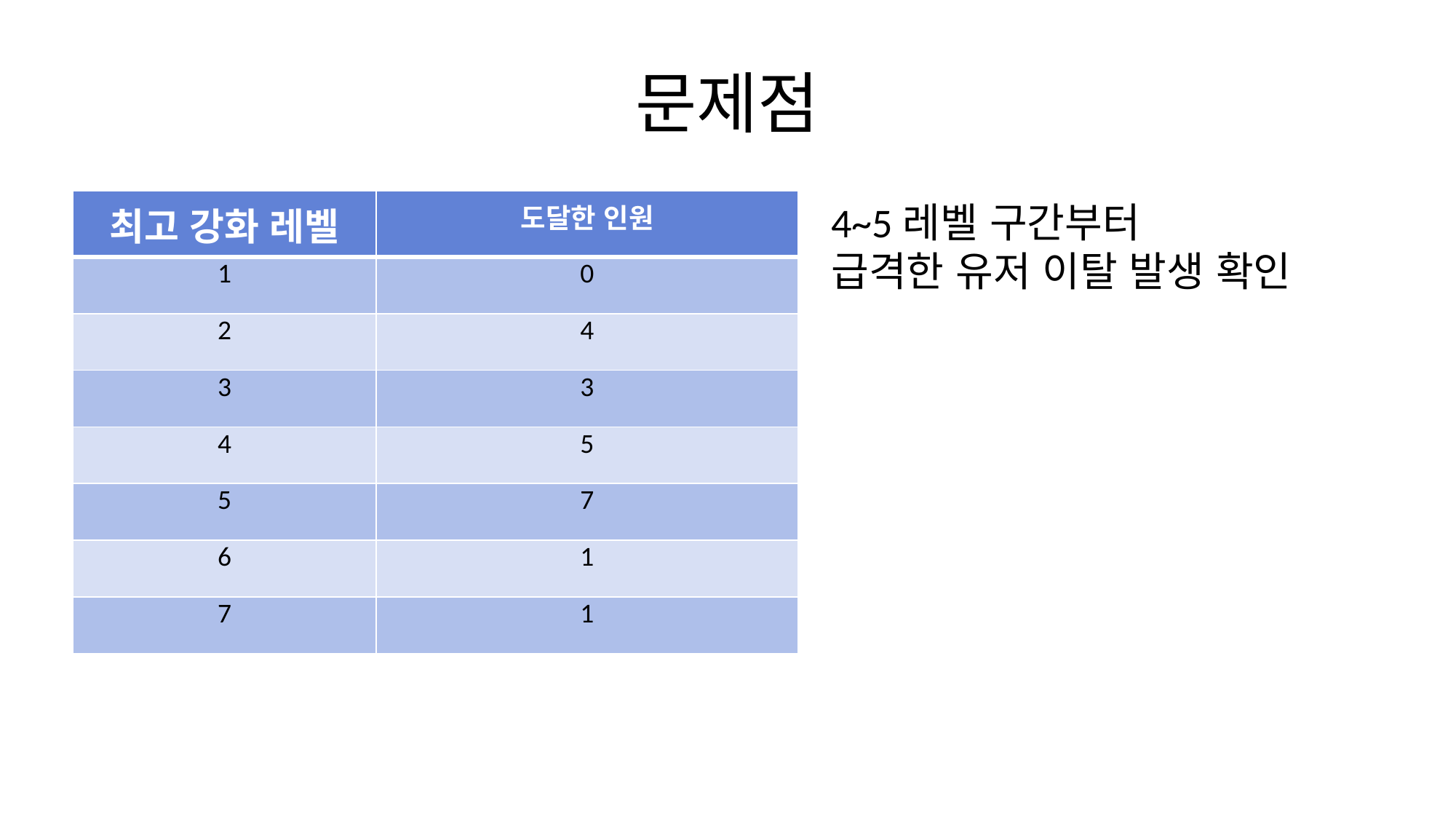

# 문제점
| 최고 강화 레벨 | 도달한 인원 |
| --- | --- |
| 1 | 0 |
| 2 | 4 |
| 3 | 3 |
| 4 | 5 |
| 5 | 7 |
| 6 | 1 |
| 7 | 1 |
4~5레벨 구간부터
급격한 유저 이탈 발생 확인